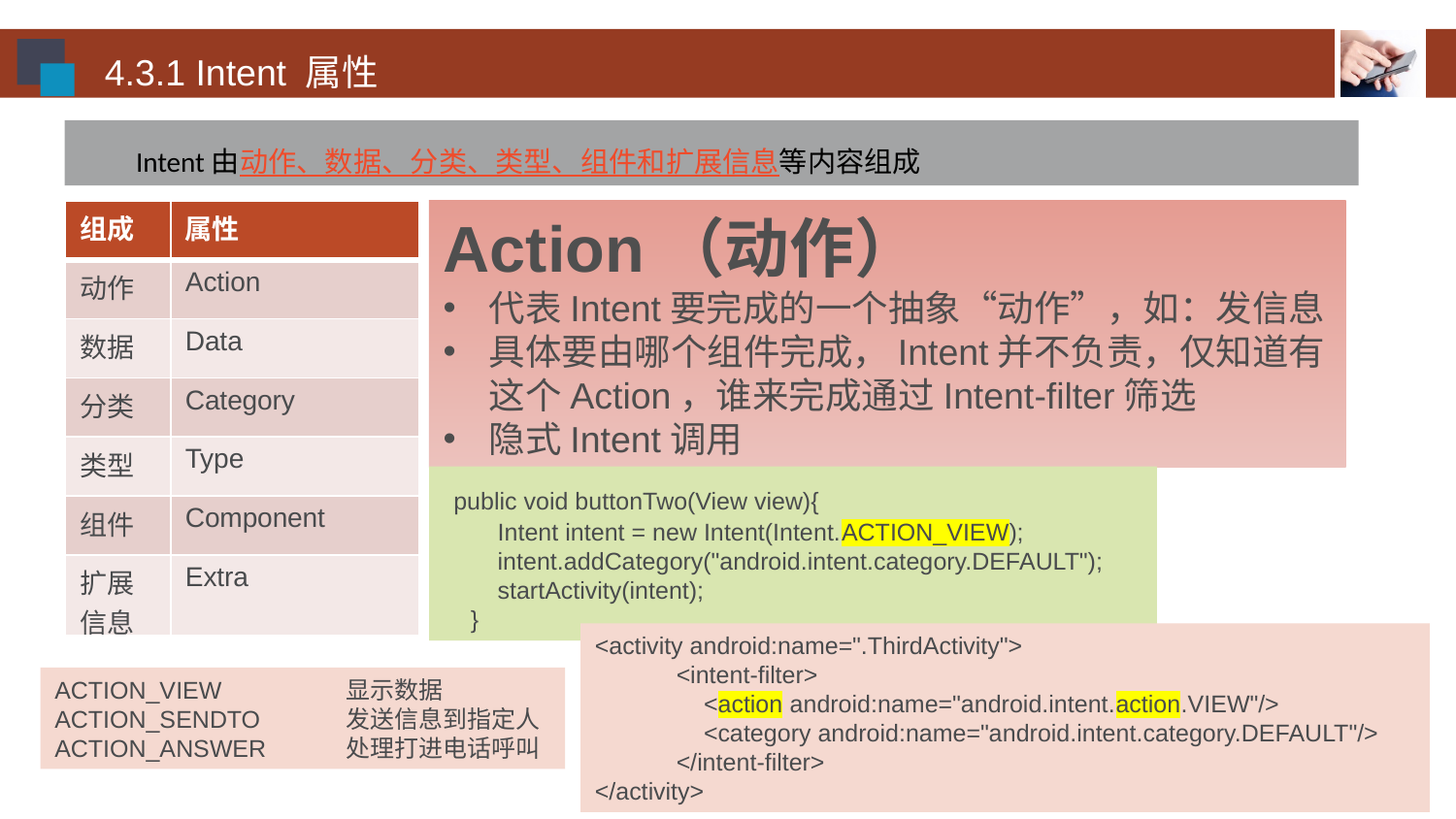

4.3.1 Intent 属性
         Intent由动作、数据、分类、类型、组件和扩展信息等内容组成
工作完成情况一
工作完成情况二
| 组成 | 属性 |
| --- | --- |
| 动作 | Action |
| 数据 | Data |
| 分类 | Category |
| 类型 | Type |
| 组件 | Component |
| 扩展信息 | Extra |
Action（动作）
代表Intent要完成的一个抽象“动作”，如：发信息
具体要由哪个组件完成，Intent并不负责，仅知道有这个Action，谁来完成通过Intent-filter筛选
隐式Intent调用
 public void buttonTwo(View view){
        Intent intent = new Intent(Intent.ACTION_VIEW);
        intent.addCategory("android.intent.category.DEFAULT");
        startActivity(intent);
    }
<activity android:name=".ThirdActivity">
            <intent-filter>
                <action android:name="android.intent.action.VIEW"/>
                <category android:name="android.intent.category.DEFAULT"/>
            </intent-filter>
</activity>
ACTION_VIEW	显示数据
ACTION_SENDTO	发送信息到指定人
ACTION_ANSWER	处理打进电话呼叫